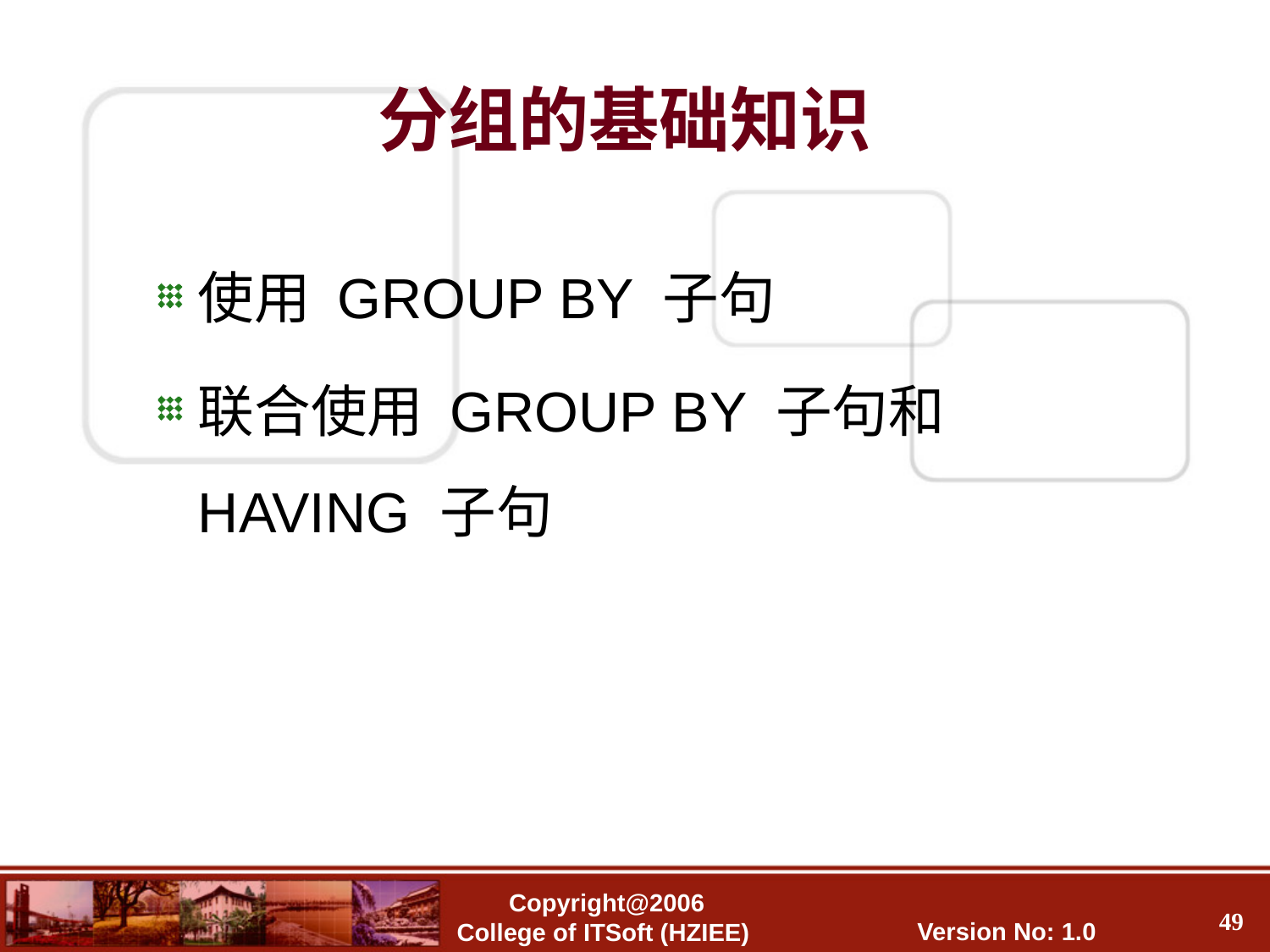

分组的基础知识
使用 GROUP BY 子句
联合使用 GROUP BY 子句和 HAVING 子句